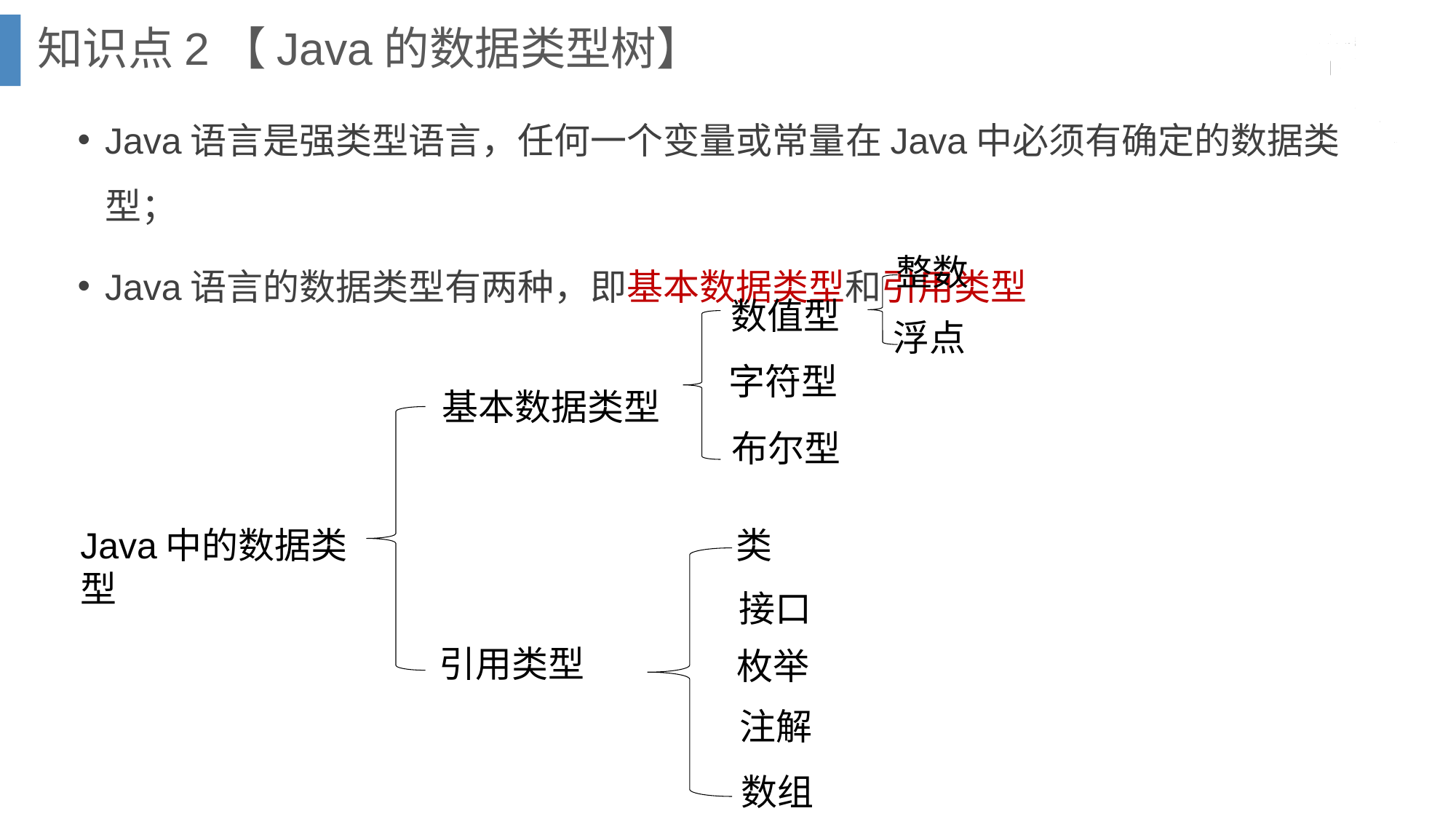

知识点2【Java的数据类型树】
Java语言是强类型语言，任何一个变量或常量在Java中必须有确定的数据类型；
Java语言的数据类型有两种，即基本数据类型和引用类型
整数
数值型
浮点

字符型
基本数据类型

Java中的数据类型
布尔型
类

接口
引用类型
枚举
注解

数组